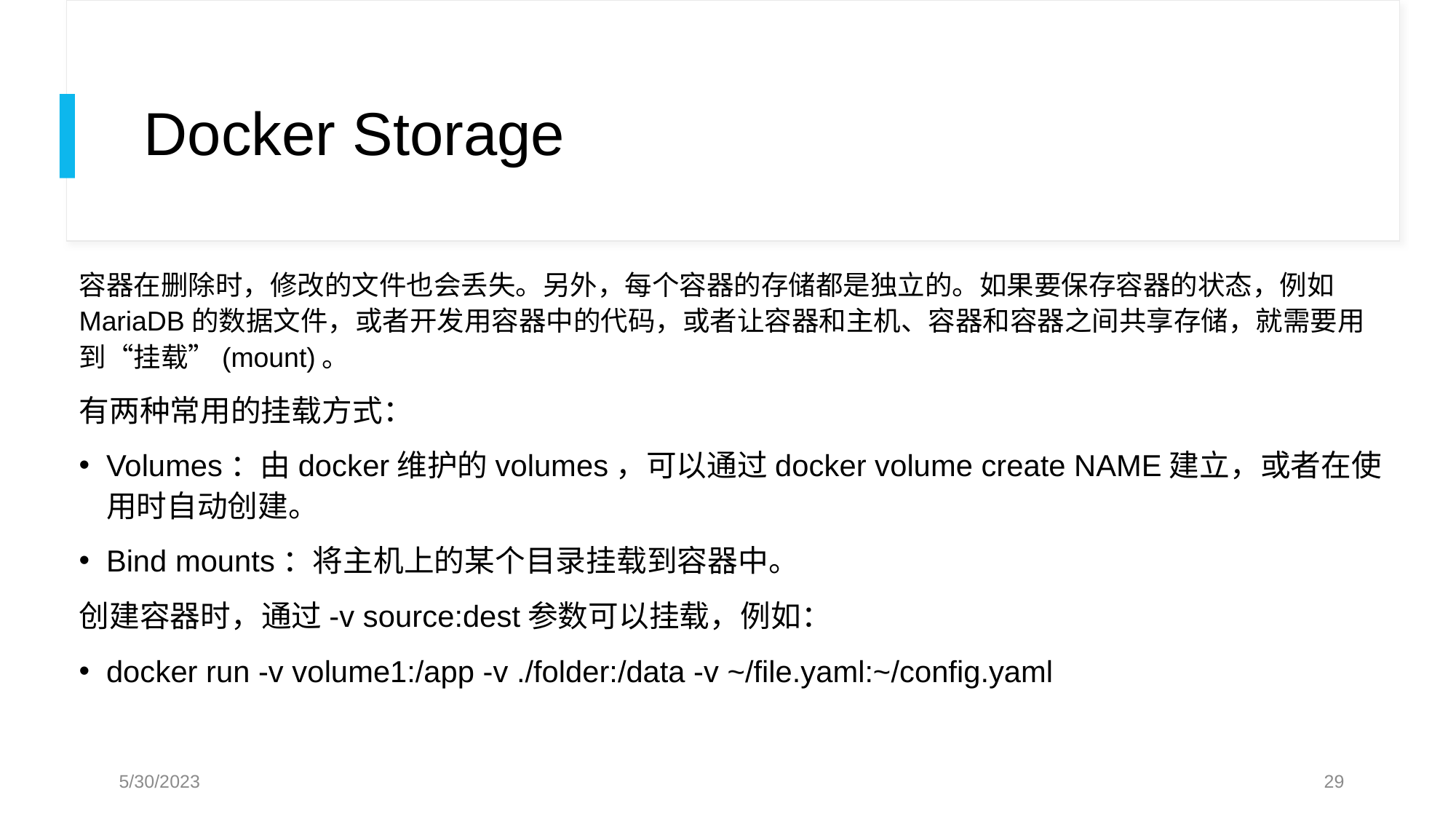

# Docker Storage
容器在删除时，修改的文件也会丢失。另外，每个容器的存储都是独立的。如果要保存容器的状态，例如MariaDB的数据文件，或者开发用容器中的代码，或者让容器和主机、容器和容器之间共享存储，就需要用到“挂载”(mount)。
有两种常用的挂载方式：
Volumes：由docker维护的volumes，可以通过docker volume create NAME建立，或者在使用时自动创建。
Bind mounts：将主机上的某个目录挂载到容器中。
创建容器时，通过-v source:dest参数可以挂载，例如：
docker run -v volume1:/app -v ./folder:/data -v ~/file.yaml:~/config.yaml
5/30/2023
29